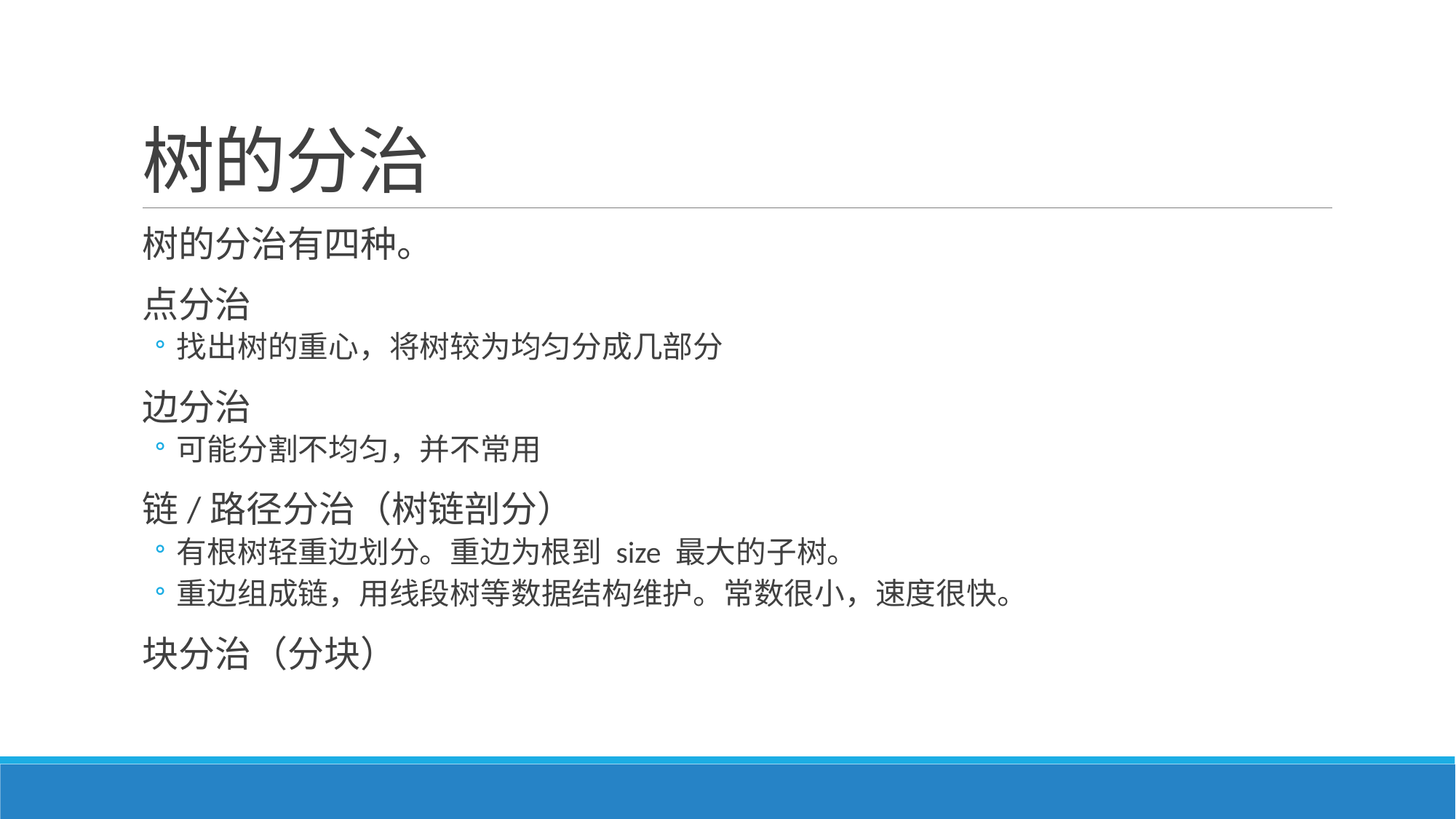

# 树的分治
树的分治有四种。
点分治
找出树的重心，将树较为均匀分成几部分
边分治
可能分割不均匀，并不常用
链/路径分治（树链剖分）
有根树轻重边划分。重边为根到 size 最大的子树。
重边组成链，用线段树等数据结构维护。常数很小，速度很快。
块分治（分块）